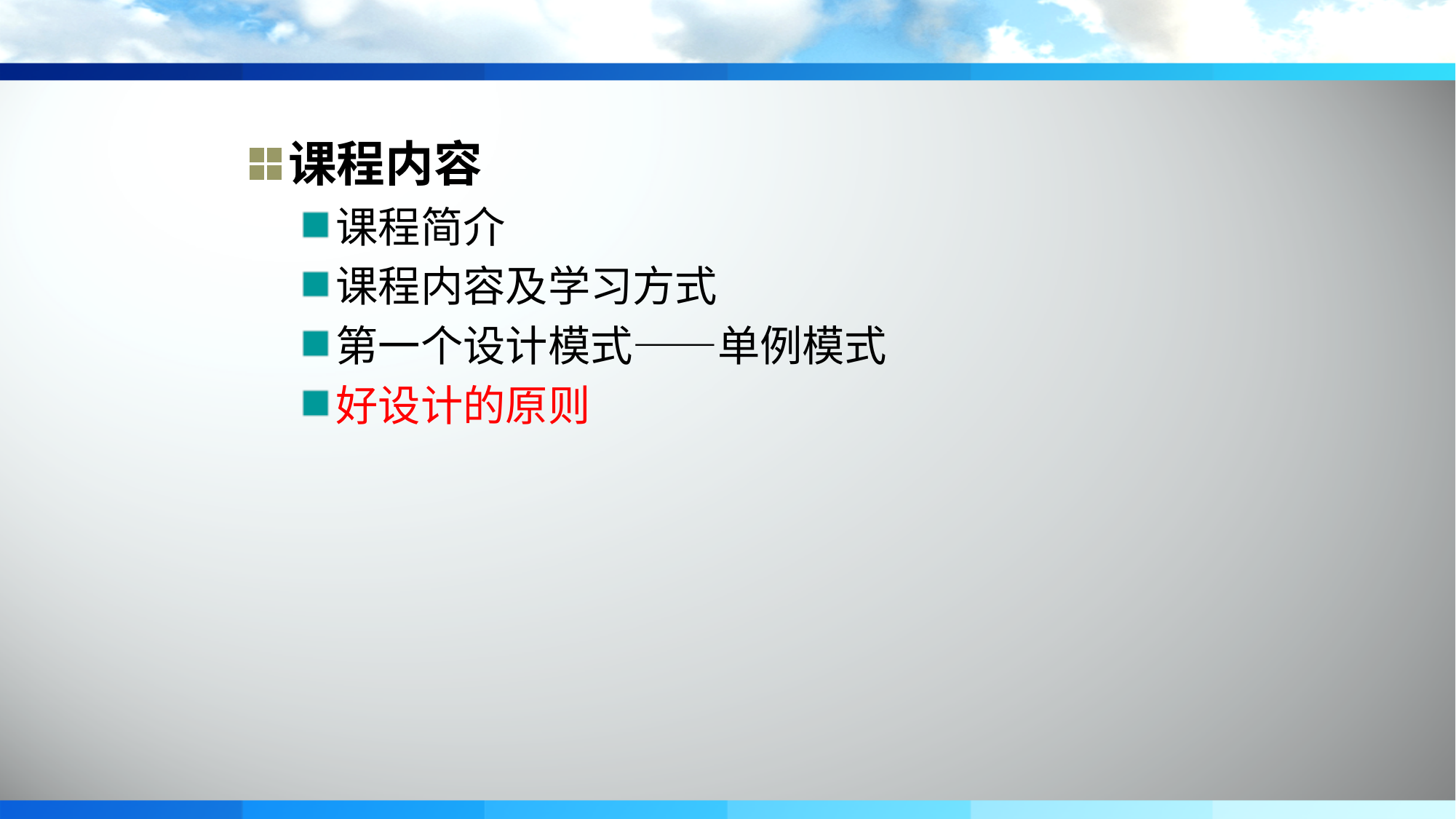

课程内容
课程简介
课程内容及学习方式
第一个设计模式——单例模式
好设计的原则